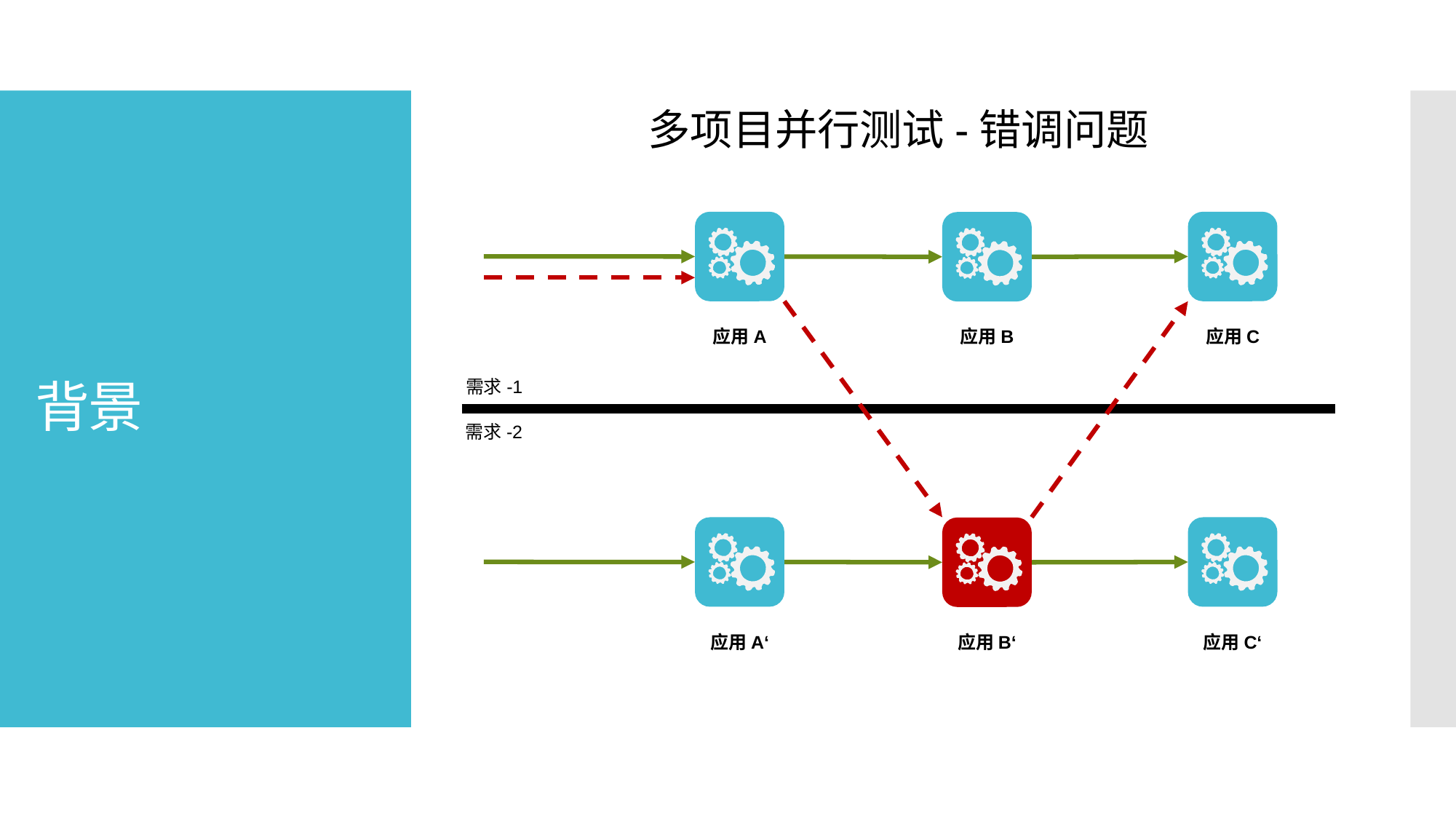

多项目并行测试-错调问题
# 背景

应用A

应用C

应用B

需求-1

需求-2

应用A‘

应用C‘

应用B‘